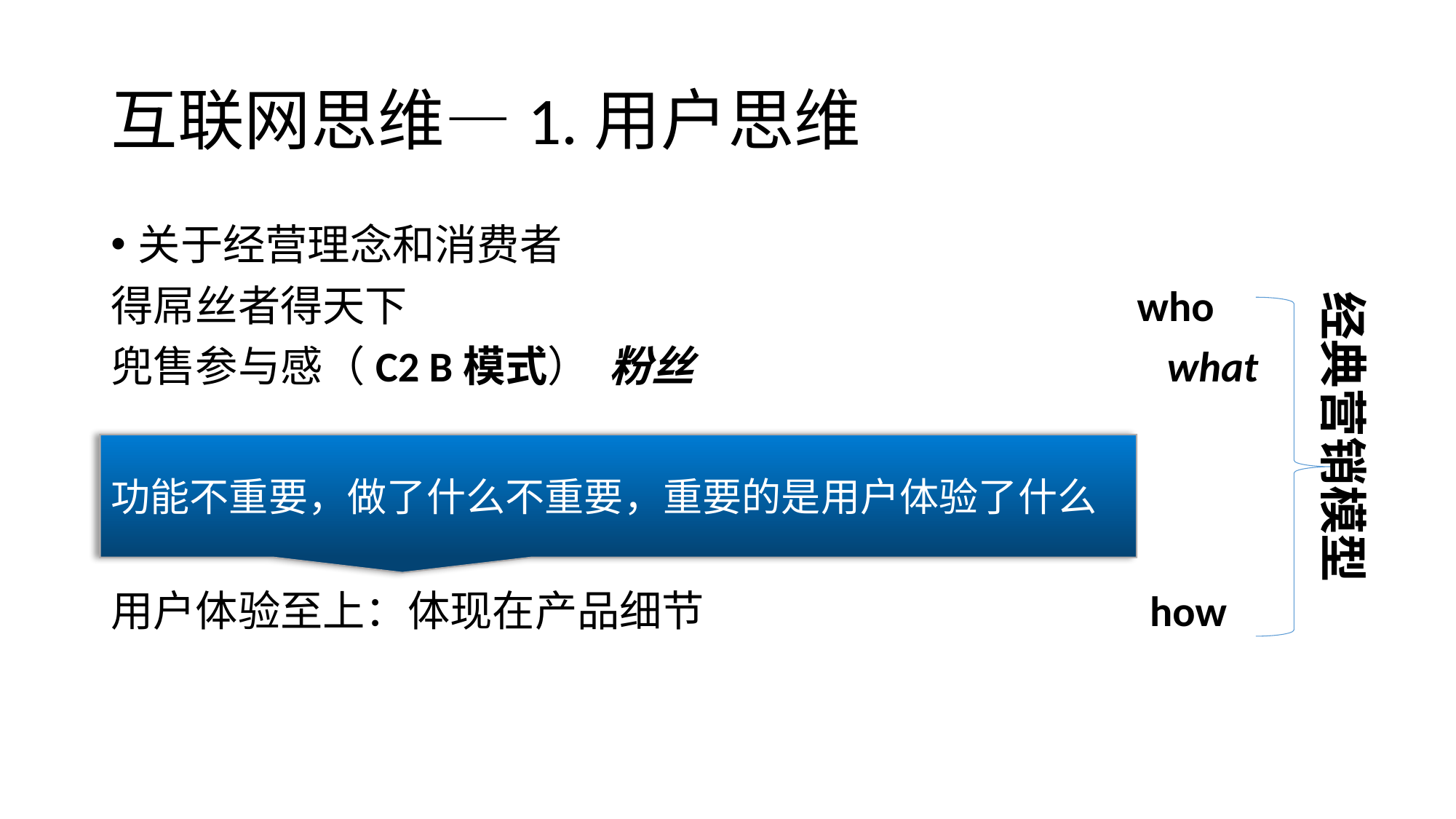

# 互联网思维—1.用户思维
关于经营理念和消费者
得屌丝者得天下                                                                            who
兜售参与感（C2 B模式）  粉丝                                                what

用户体验至上：体现在产品细节                                              how
经典营销模型

功能不重要，做了什么不重要，重要的是用户体验了什么